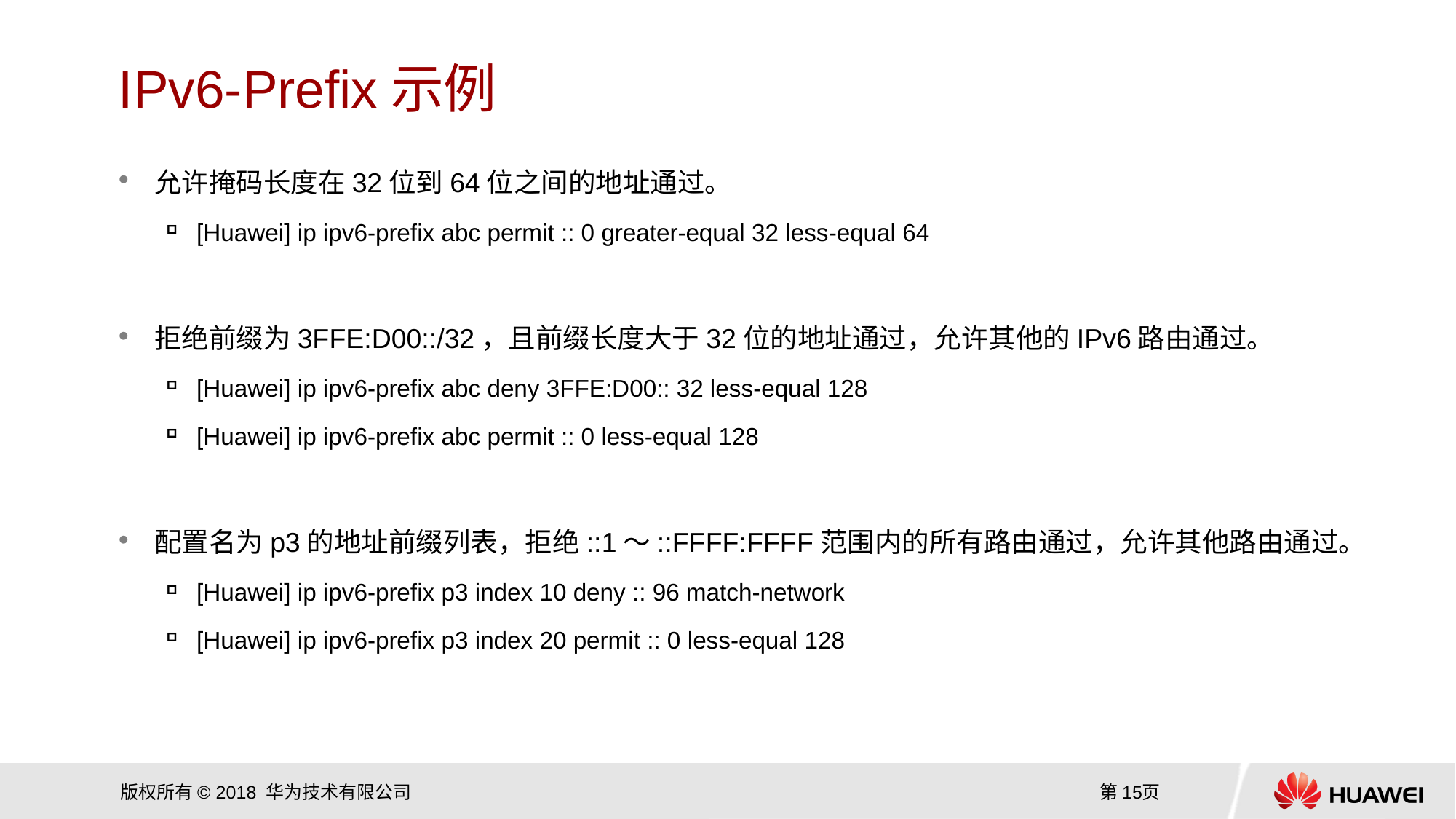

# IPv6-Prefix示例
允许掩码长度在32位到64位之间的地址通过。
[Huawei] ip ipv6-prefix abc permit :: 0 greater-equal 32 less-equal 64

拒绝前缀为3FFE:D00::/32，且前缀长度大于32位的地址通过，允许其他的IPv6路由通过。
[Huawei] ip ipv6-prefix abc deny 3FFE:D00:: 32 less-equal 128
[Huawei] ip ipv6-prefix abc permit :: 0 less-equal 128

配置名为p3的地址前缀列表，拒绝::1～::FFFF:FFFF范围内的所有路由通过，允许其他路由通过。
[Huawei] ip ipv6-prefix p3 index 10 deny :: 96 match-network
[Huawei] ip ipv6-prefix p3 index 20 permit :: 0 less-equal 128